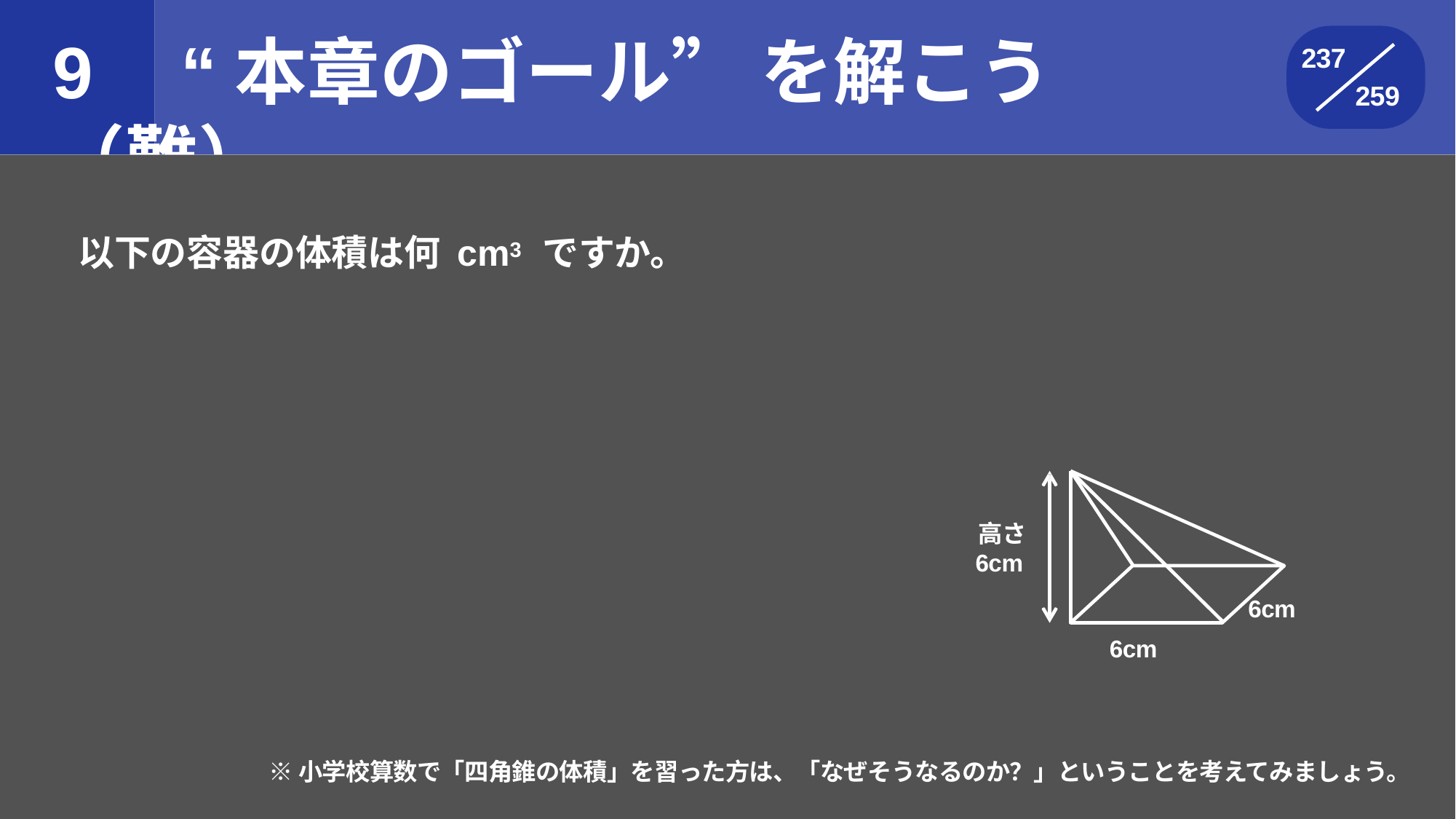

# 9	“本章のゴール” を解こう（難）
237
259

以下の容器の体積は何 cm3 ですか。

高さ
6cm
6cm
6cm
※小学校算数で「四角錐の体積」を習った方は、「なぜそうなるのか？」ということを考えてみましょう。